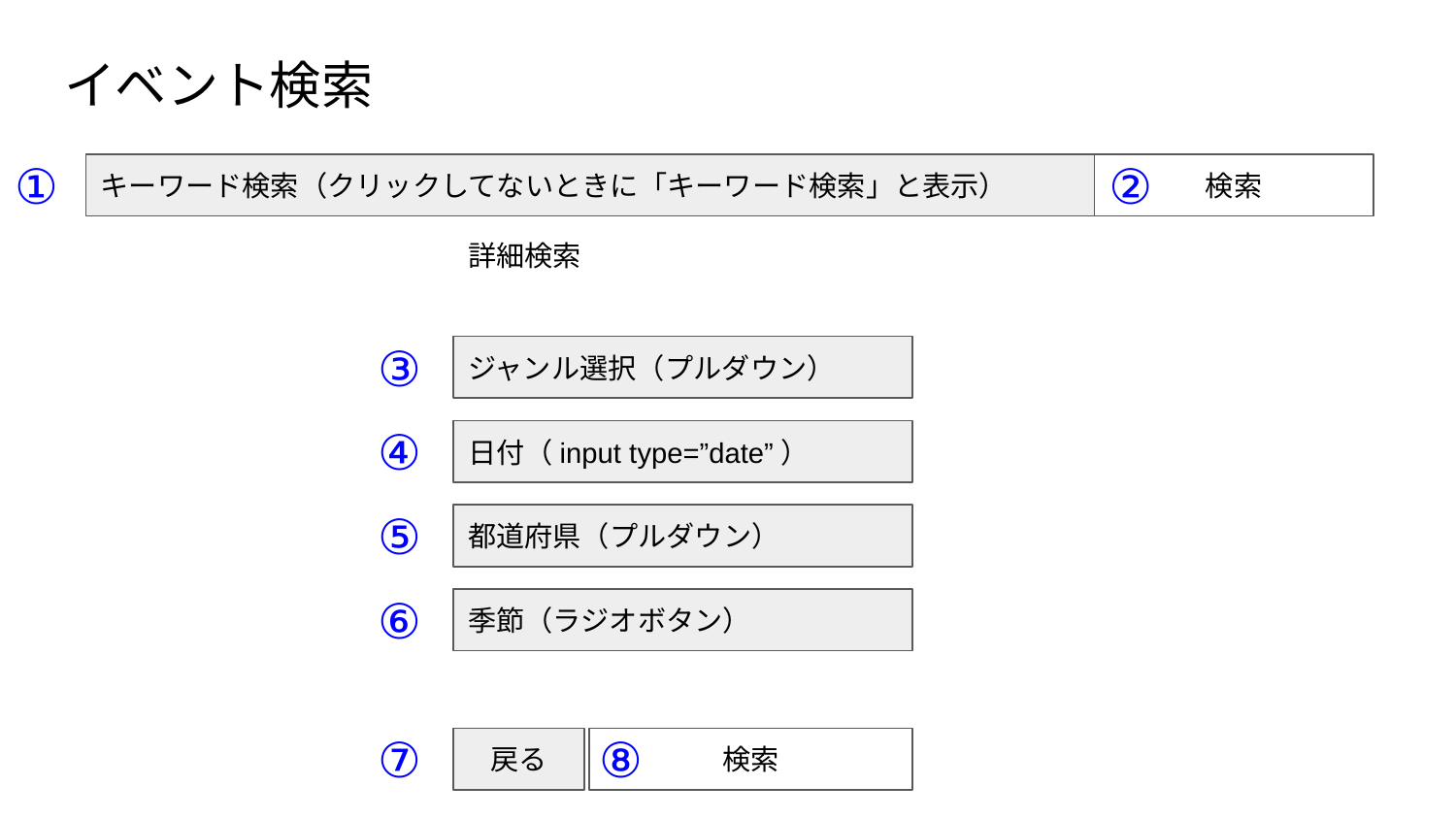

ページ
# イベント検索
①
②
キーワード検索（クリックしてないときに「キーワード検索」と表示）
検索
詳細検索
③
ジャンル選択（プルダウン）

④
日付（input type=”date”）
⑤
都道府県（プルダウン）
⑥
季節（ラジオボタン）
⑦
⑧
戻る
検索